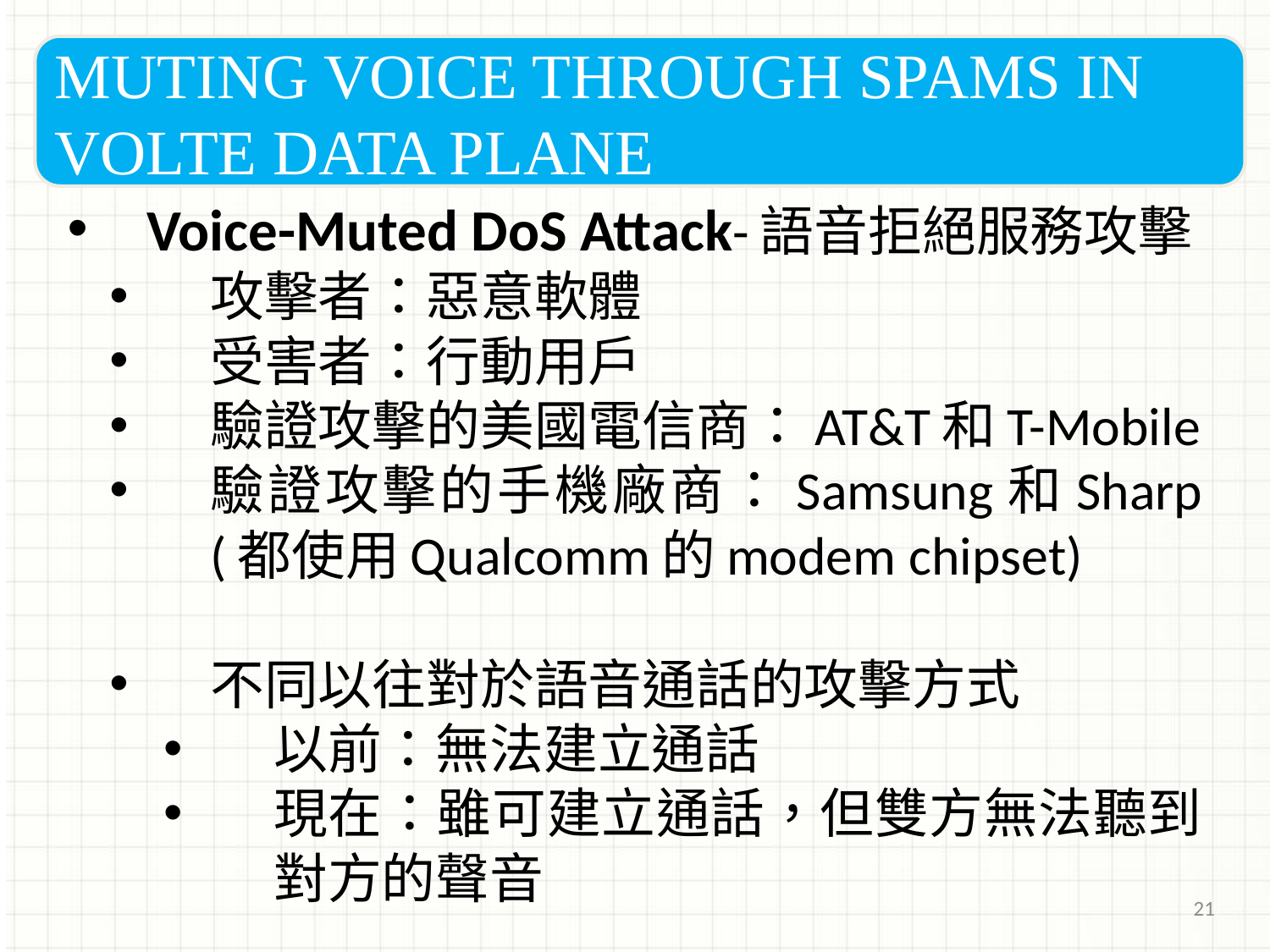

MUTING VOICE THROUGH SPAMS IN VOLTE DATA PLANE
Voice-Muted DoS Attack-語音拒絕服務攻擊
攻擊者：惡意軟體
受害者：行動用戶
驗證攻擊的美國電信商：AT&T和T-Mobile
驗證攻擊的手機廠商：Samsung和Sharp (都使用Qualcomm的modem chipset)

不同以往對於語音通話的攻擊方式
以前：無法建立通話
現在：雖可建立通話，但雙方無法聽到對方的聲音

21